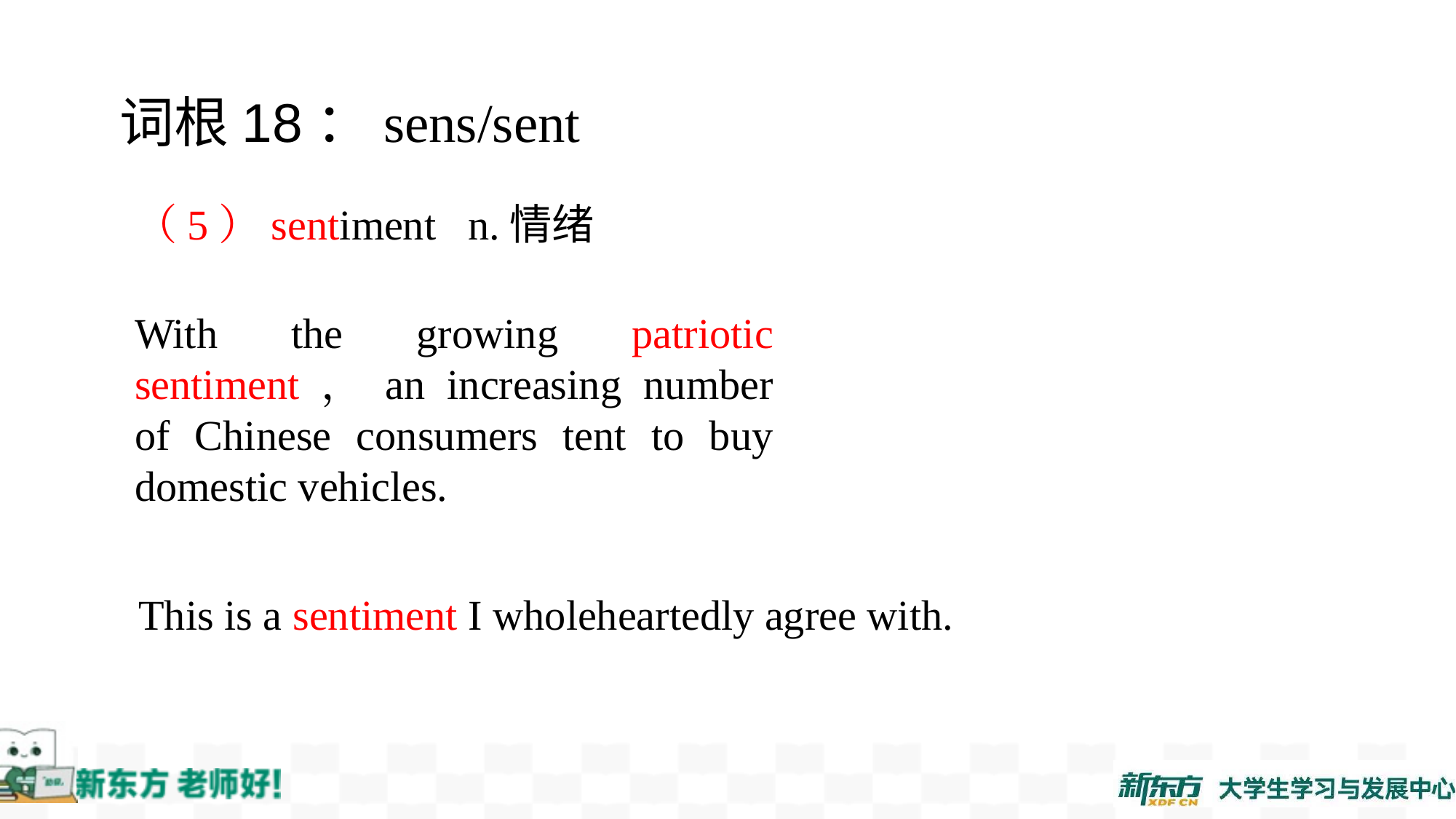

词根18：sens/sent
（5）sentiment   n.情绪

With the growing patriotic sentiment，an increasing number of Chinese consumers tent to buy domestic vehicles.
This is a sentiment I wholeheartedly agree with.